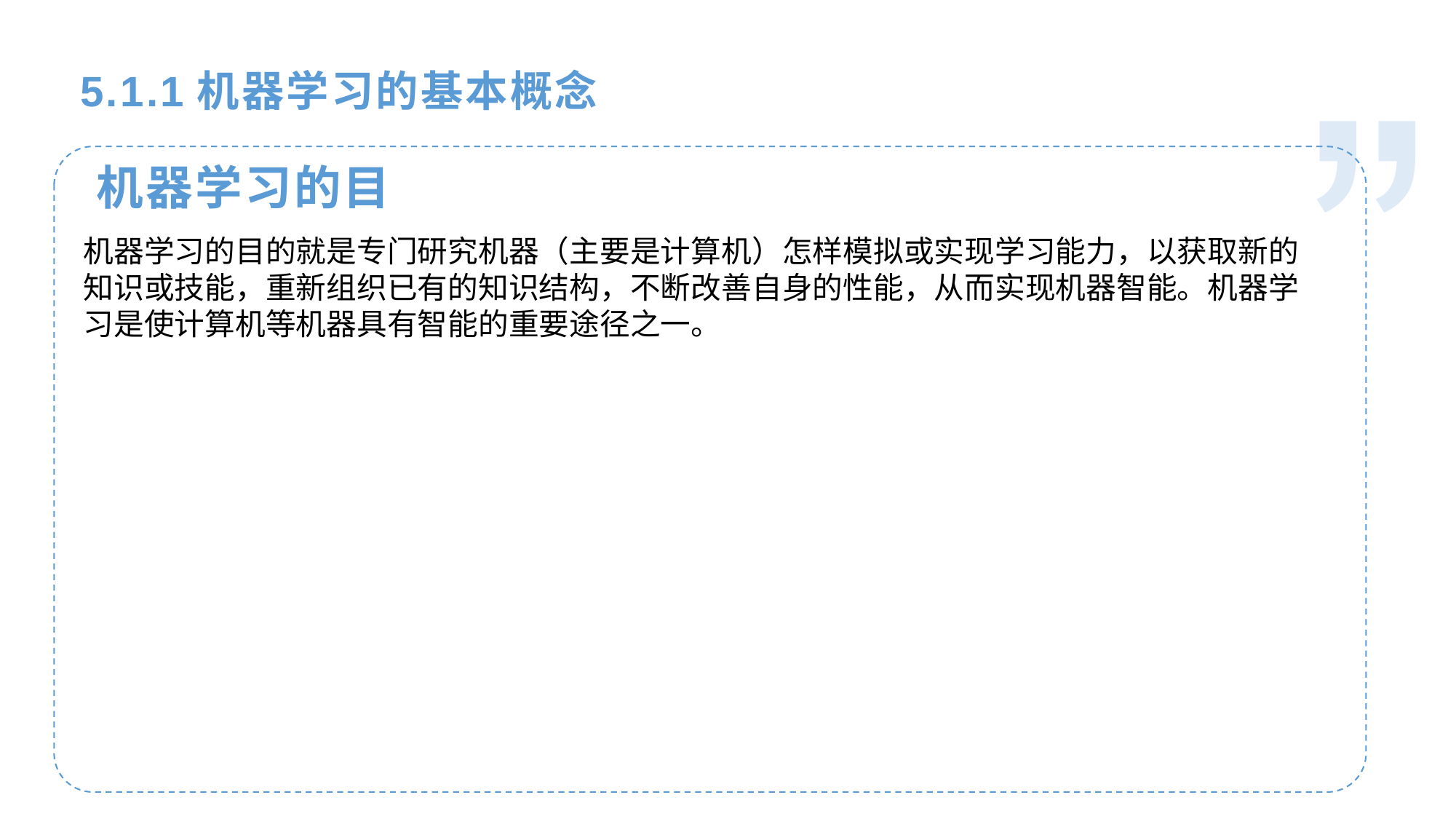

人工智能基础
5.1.1机器学习的基本概念

机器学习的目

机器学习的目的就是专门研究机器（主要是计算机）怎样模拟或实现学习能力，以获取新的知识或技能，重新组织已有的知识结构，不断改善自身的性能，从而实现机器智能。机器学习是使计算机等机器具有智能的重要途径之一。